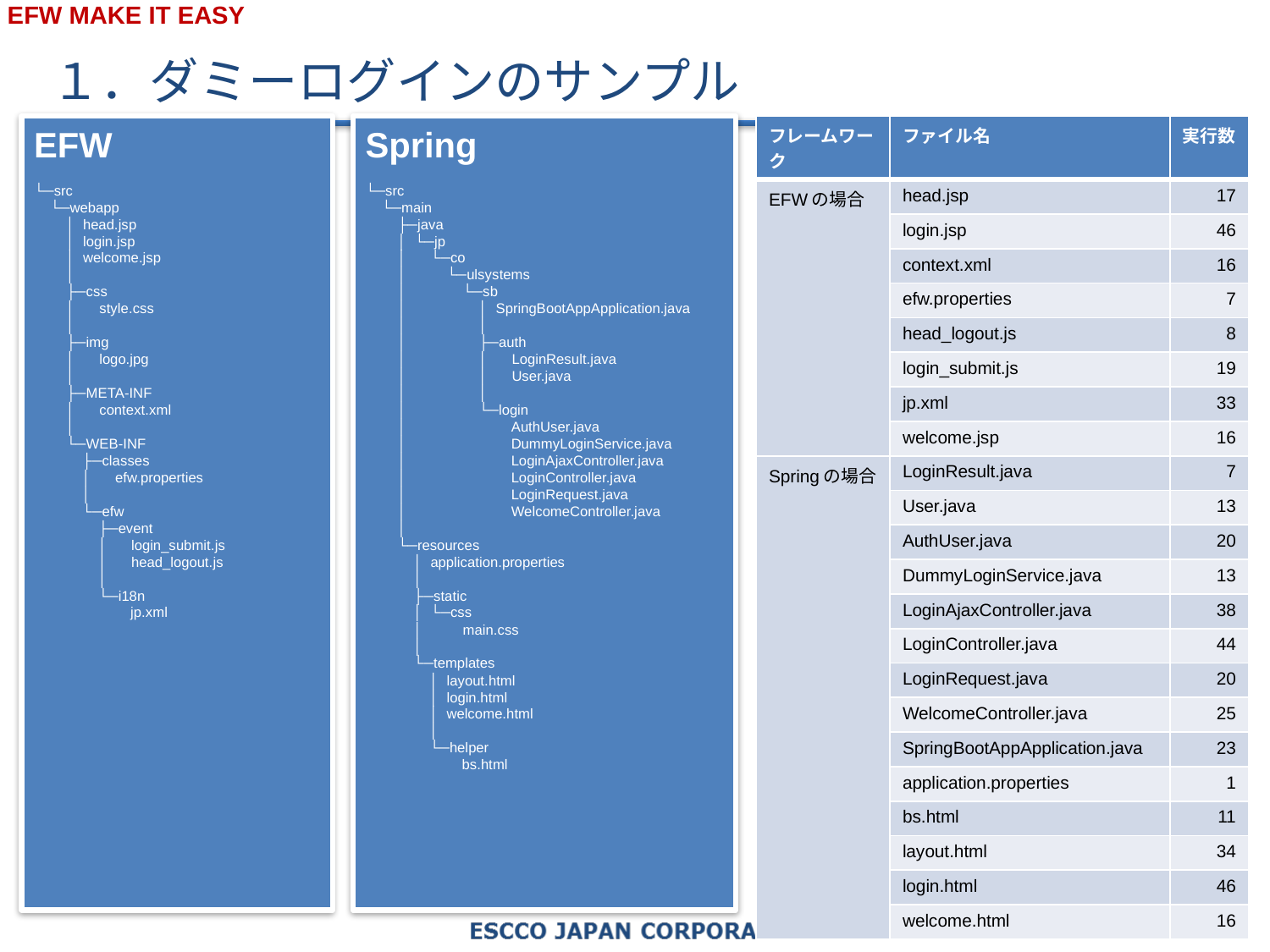

１．ダミーログインのサンプル
| フレームワーク | ファイル名 | 実行数 |
| --- | --- | --- |
| EFWの場合 | head.jsp | 17 |
|  | login.jsp | 46 |
|  | context.xml | 16 |
|  | efw.properties | 7 |
|  | head\_logout.js | 8 |
|  | login\_submit.js | 19 |
|  | jp.xml | 33 |
|  | welcome.jsp | 16 |
| Springの場合 | LoginResult.java | 7 |
|  | User.java | 13 |
|  | AuthUser.java | 20 |
|  | DummyLoginService.java | 13 |
|  | LoginAjaxController.java | 38 |
|  | LoginController.java | 44 |
|  | LoginRequest.java | 20 |
|  | WelcomeController.java | 25 |
|  | SpringBootAppApplication.java | 23 |
|  | application.properties | 1 |
|  | bs.html | 11 |
|  | layout.html | 34 |
|  | login.html | 46 |
|  | welcome.html | 16 |
Spring

└─src
    └─main
        ├─java
        │  └─jp
        │      └─co
        │          └─ulsystems
        │              └─sb
        │                  │  SpringBootAppApplication.java
        │                  │
        │                  ├─auth
        │                  │      LoginResult.java
        │                  │      User.java
        │                  │
        │                  └─login
        │                          AuthUser.java
        │                          DummyLoginService.java
        │                          LoginAjaxController.java
        │                          LoginController.java
        │                          LoginRequest.java
        │                          WelcomeController.java
        │
        └─resources
            │  application.properties
            │
            ├─static
            │  └─css
            │          main.css
            │
            └─templates
                │  layout.html
                │  login.html
                │  welcome.html
                │
                └─helper
                        bs.html
EFW

└─src
    └─webapp
        │  head.jsp
        │  login.jsp
        │  welcome.jsp
        │
        ├─css
        │      style.css
        │
        ├─img
        │      logo.jpg
        │
        ├─META-INF
        │      context.xml
        │
        └─WEB-INF
            ├─classes
            │      efw.properties
            │
            └─efw
                ├─event
                │      login_submit.js
                │      head_logout.js
                │
                └─i18n
                        jp.xml

2